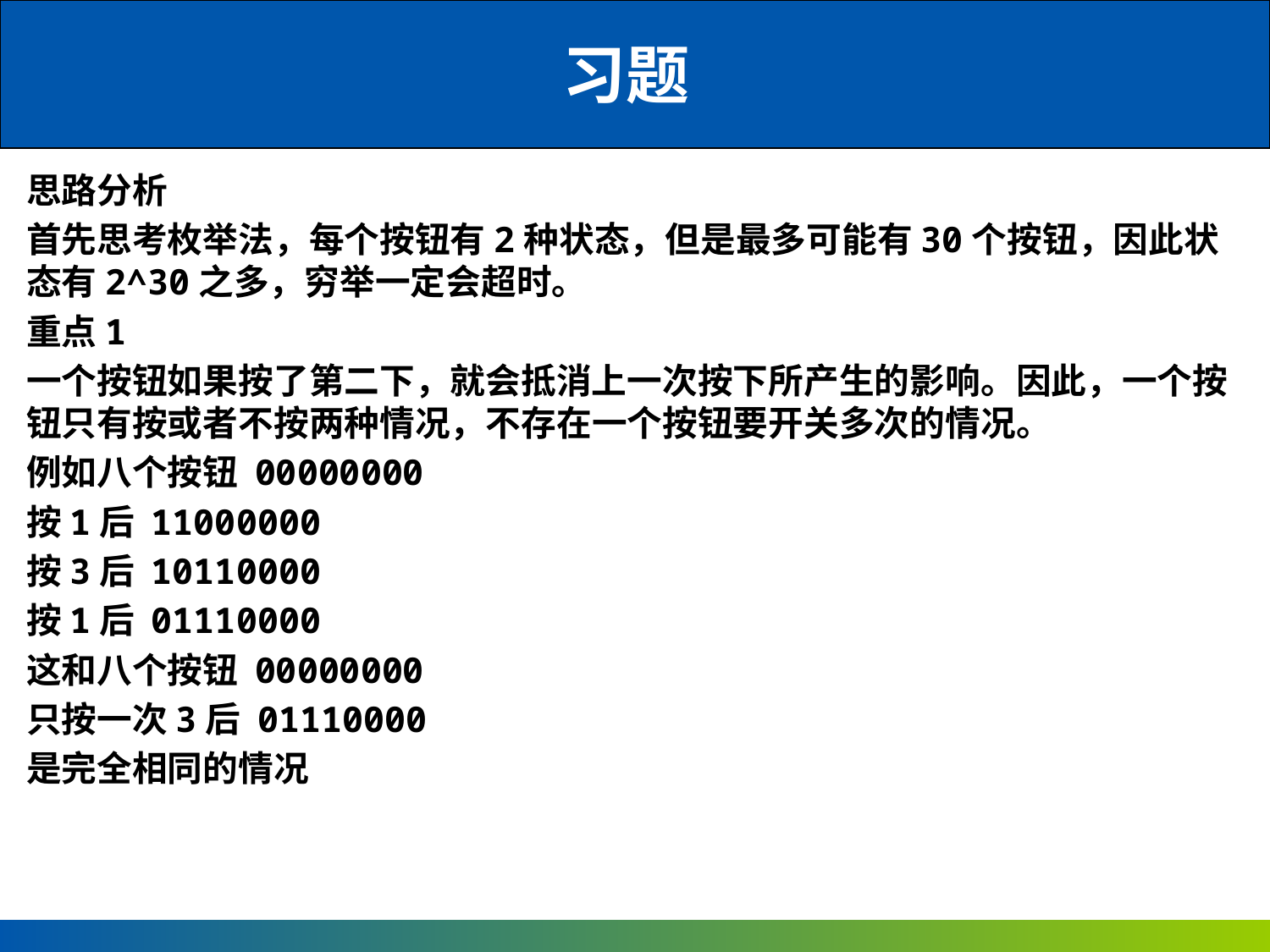

习题
思路分析
首先思考枚举法，每个按钮有2种状态，但是最多可能有30个按钮，因此状态有2^30之多，穷举一定会超时。
重点1
一个按钮如果按了第二下，就会抵消上一次按下所产生的影响。因此，一个按钮只有按或者不按两种情况，不存在一个按钮要开关多次的情况。
例如八个按钮 00000000
按1后 11000000
按3后 10110000
按1后 01110000
这和八个按钮 00000000
只按一次3后 01110000
是完全相同的情况